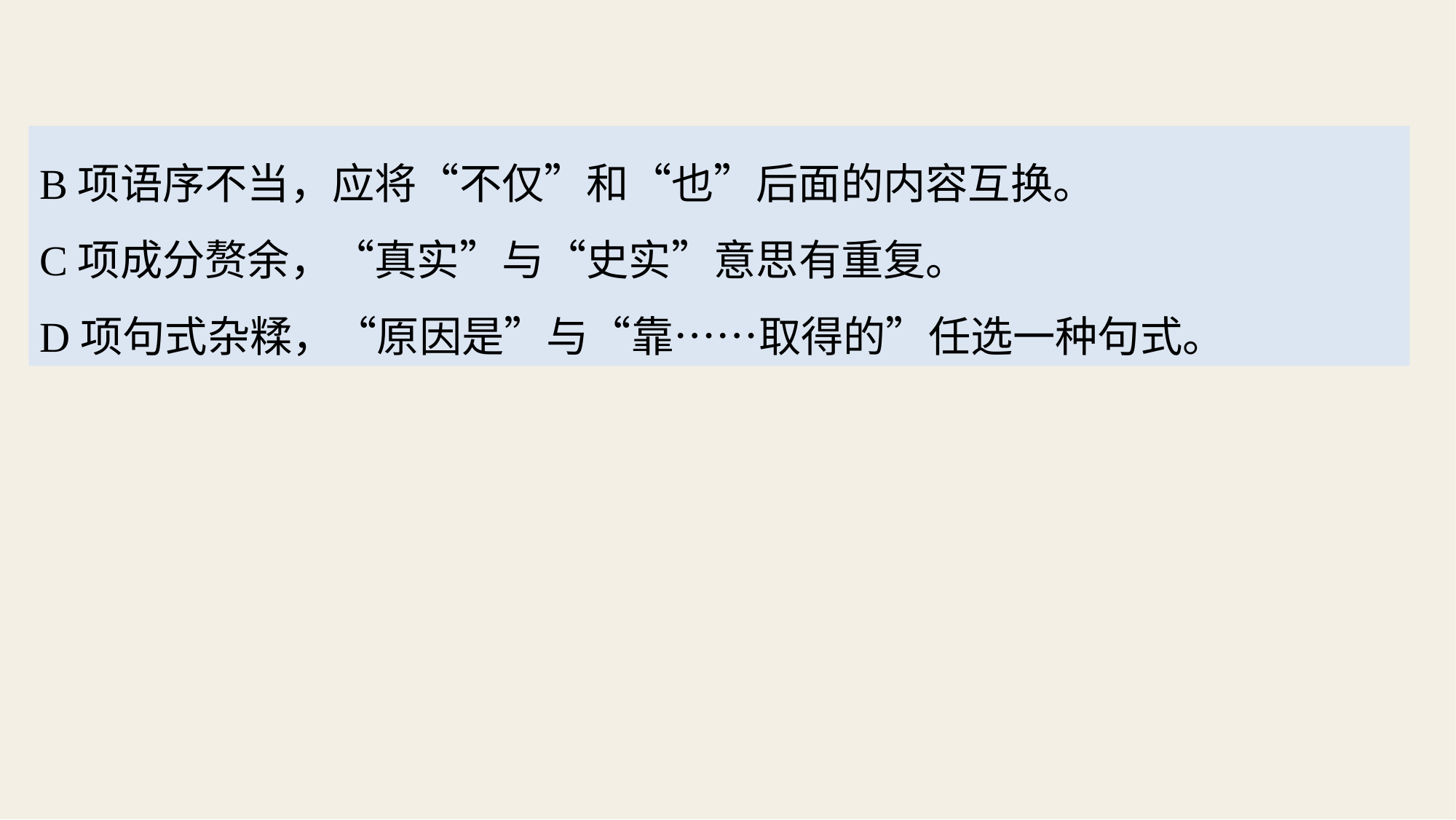

B项语序不当，应将“不仅”和“也”后面的内容互换。
C项成分赘余，“真实”与“史实”意思有重复。
D项句式杂糅，“原因是”与“靠……取得的”任选一种句式。